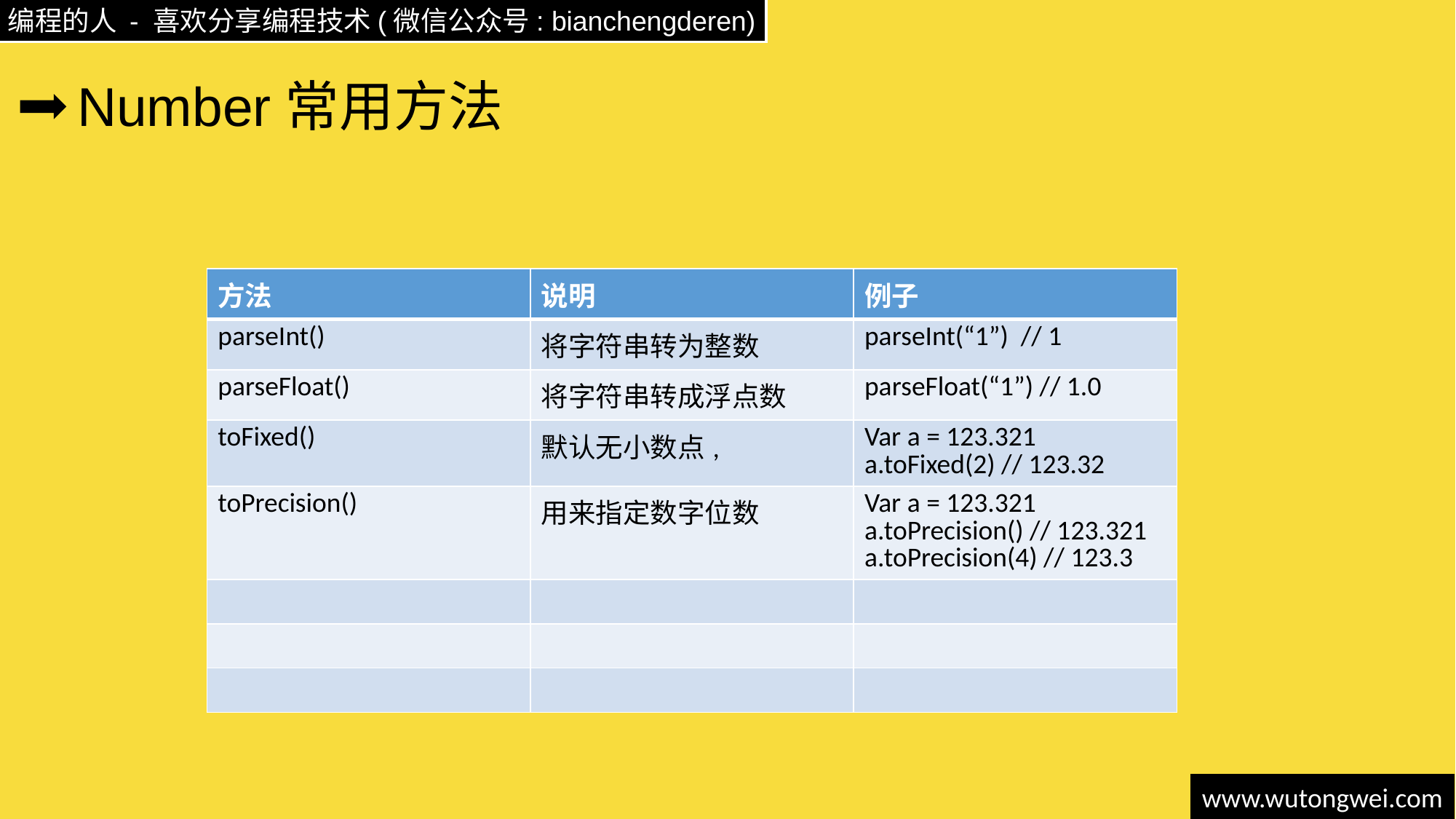

# Number常用方法
| 方法 | 说明 | 例子 |
| --- | --- | --- |
| parseInt() | 将字符串转为整数 | parseInt(“1”) // 1 |
| parseFloat() | 将字符串转成浮点数 | parseFloat(“1”) // 1.0 |
| toFixed() | 默认无小数点, | Var a = 123.321 a.toFixed(2) // 123.32 |
| toPrecision() | 用来指定数字位数 | Var a = 123.321 a.toPrecision() // 123.321 a.toPrecision(4) // 123.3 |
|  |  |  |
|  |  |  |
|  |  |  |